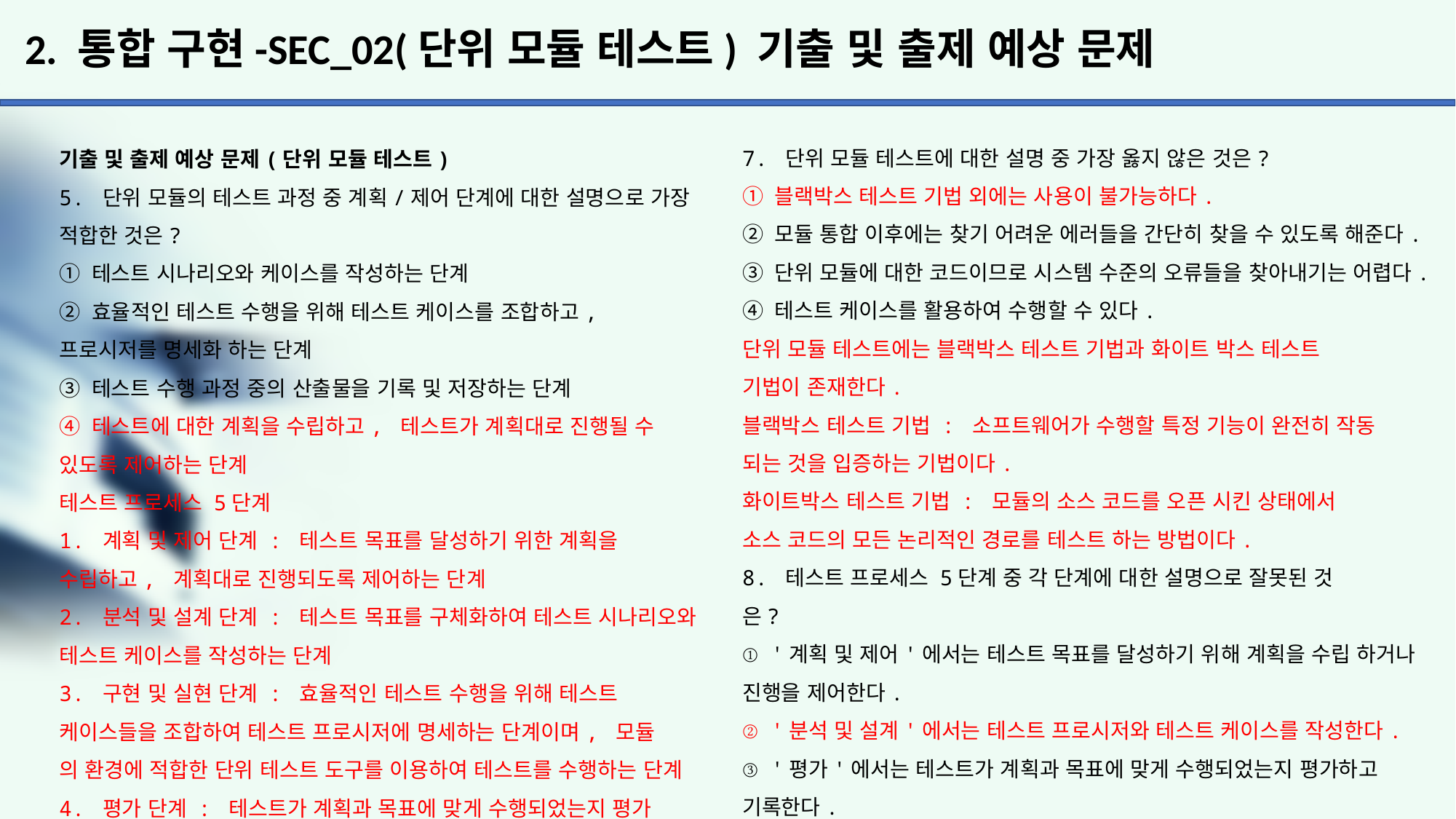

# 2. 통합 구현-SEC_02(단위 모듈 테스트) 기출 및 출제 예상 문제
7. 단위 모듈 테스트에 대한 설명 중 가장 옳지 않은 것은?
① 블랙박스 테스트 기법 외에는 사용이 불가능하다.
② 모듈 통합 이후에는 찾기 어려운 에러들을 간단히 찾을 수 있도록 해준다.
③ 단위 모듈에 대한 코드이므로 시스템 수준의 오류들을 찾아내기는 어렵다.
④ 테스트 케이스를 활용하여 수행할 수 있다.
단위 모듈 테스트에는 블랙박스 테스트 기법과 화이트 박스 테스트
기법이 존재한다.
블랙박스 테스트 기법 : 소프트웨어가 수행할 특정 기능이 완전히 작동
되는 것을 입증하는 기법이다.
화이트박스 테스트 기법 : 모듈의 소스 코드를 오픈 시킨 상태에서
소스 코드의 모든 논리적인 경로를 테스트 하는 방법이다.
8. 테스트 프로세스 5단계 중 각 단계에 대한 설명으로 잘못된 것
은?
① '계획 및 제어'에서는 테스트 목표를 달성하기 위해 계획을 수립 하거나 진행을 제어한다.
② '분석 및 설계'에서는 테스트 프로시저와 테스트 케이스를 작성한다.
③ '평가'에서는 테스트가 계획과 목표에 맞게 수행되었는지 평가하고 기록한다.
④ '완료'에서는 수행 과정과 산출물을 기록 및 저장한다.
기출 및 출제 예상 문제(단위 모듈 테스트)
5. 단위 모듈의 테스트 과정 중 계획/제어 단계에 대한 설명으로 가장 적합한 것은?
① 테스트 시나리오와 케이스를 작성하는 단계
② 효율적인 테스트 수행을 위해 테스트 케이스를 조합하고,  프로시저를 명세화 하는 단계
③ 테스트 수행 과정 중의 산출물을 기록 및 저장하는 단계
④ 테스트에 대한 계획을 수립하고, 테스트가 계획대로 진행될 수 있도록 제어하는 단계
테스트 프로세스 5단계
1. 계획 및 제어 단계 : 테스트 목표를 달성하기 위한 계획을
수립하고, 계획대로 진행되도록 제어하는 단계
2. 분석 및 설계 단계 : 테스트 목표를 구체화하여 테스트 시나리오와 테스트 케이스를 작성하는 단계
3. 구현 및 실현 단계 : 효율적인 테스트 수행을 위해 테스트
케이스들을 조합하여 테스트 프로시저에 명세하는 단계이며, 모듈
의 환경에 적합한 단위 테스트 도구를 이용하여 테스트를 수행하는 단계
4. 평가 단계 : 테스트가 계획과 목표에 맞게 수행되었는지 평가
하고 기록하는 단계
5. 완료 단계 : 이후의 테스트를 위한 참고 자료 및 테스트 수행
에 대한 증거 자료로 활용하기 위해 수행 과정과 산출물을 기록
및 저장하는 단계
6. 단위 모듈의 테스트를 위한 테스트 프로세스 5단계 중 다음 설명에 해당하는 것은?
	효율적인 테스트 수행을 위해 테스트 케이스들을 조합한다.
	조합된 테스트 케이스들을 테스트 프로시저에 명세하여
	테스트 수행을 준비한다.
	JUnit, CUnit, NUnit 등의 단위 테스트 도구를 사용하여
	테스트를 수행한다.
① 계획/제어		② 분석/설계
③ 구현/실행		④ 평가
JUnit : 자바에서 제공하는 단위 테스트 도구
CUnit : C언어로 작성된 소스에 대해서 단위 테스트를 지원해 주는 도구
NUnit : .net 단위 테스트를 위한 도구이다.